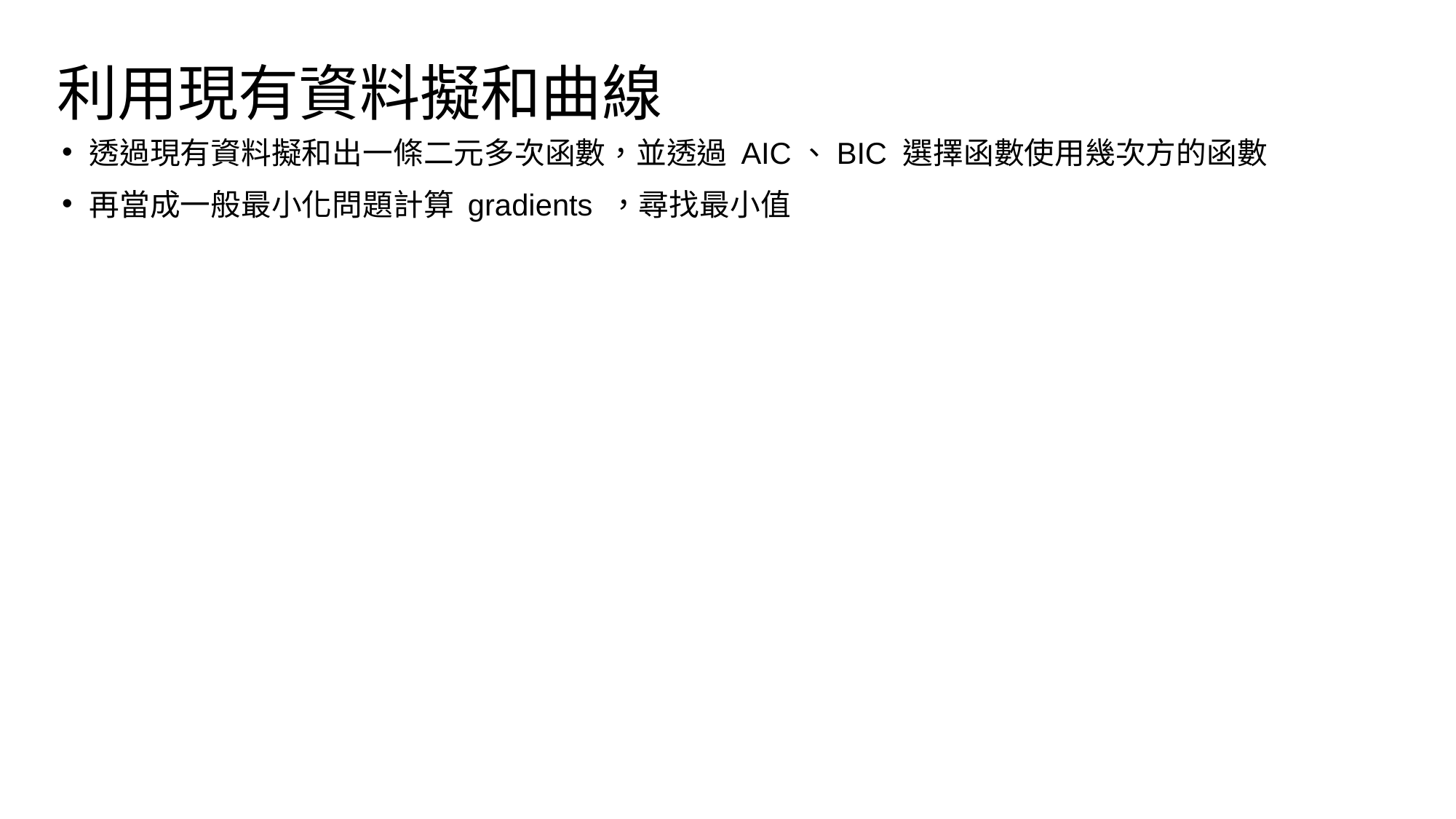

# 利用現有資料擬和曲線
透過現有資料擬和出一條二元多次函數，並透過 AIC、BIC 選擇函數使用幾次方的函數
再當成一般最小化問題計算 gradients ，尋找最小值